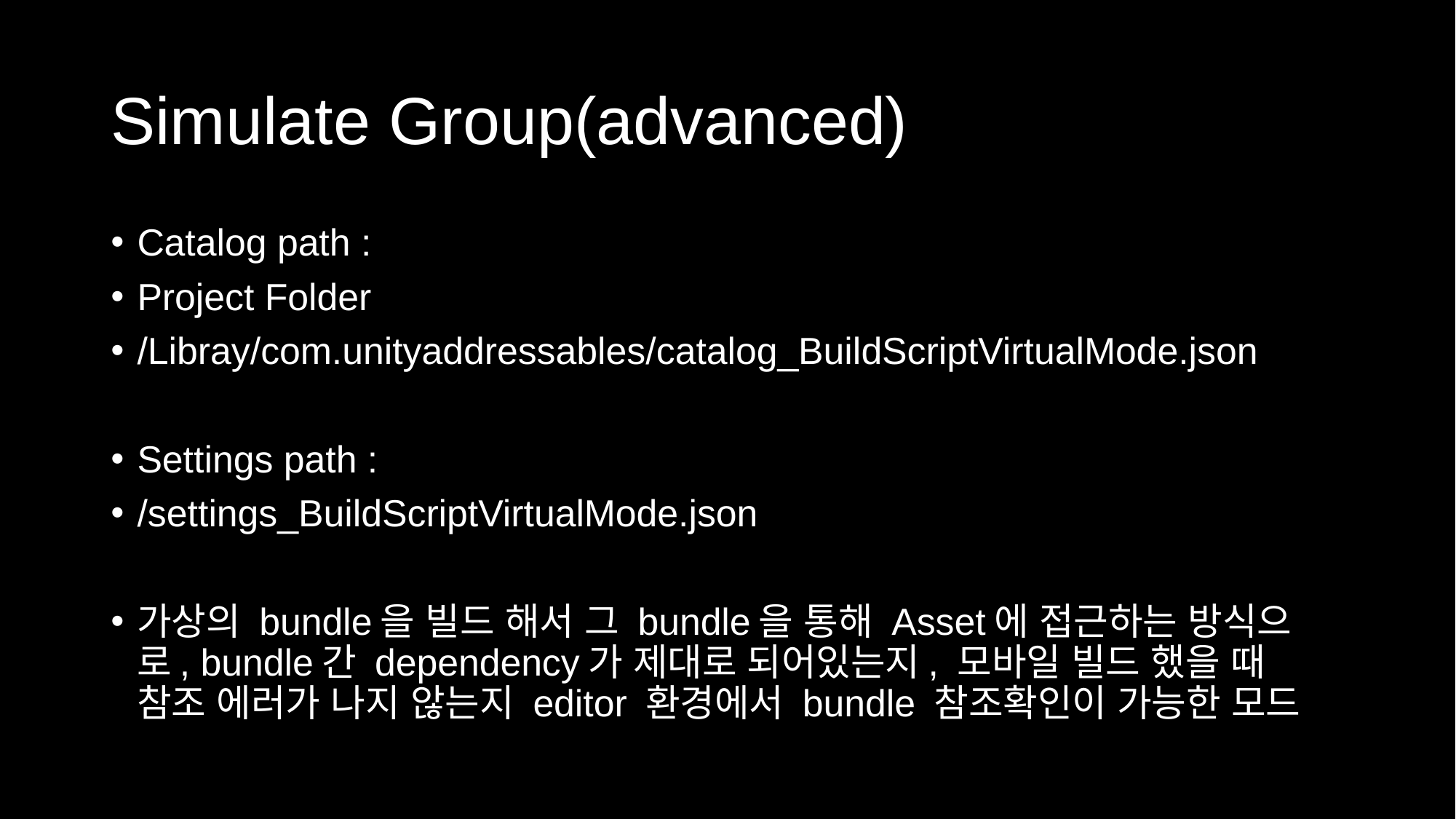

# Simulate Group(advanced)
Catalog path :
Project Folder
/Libray/com.unityaddressables/catalog_BuildScriptVirtualMode.json

Settings path :
/settings_BuildScriptVirtualMode.json

가상의 bundle을 빌드 해서 그 bundle을 통해 Asset에 접근하는 방식으로, bundle간 dependency가 제대로 되어있는지, 모바일 빌드 했을 때 참조 에러가 나지 않는지 editor 환경에서 bundle 참조확인이 가능한 모드